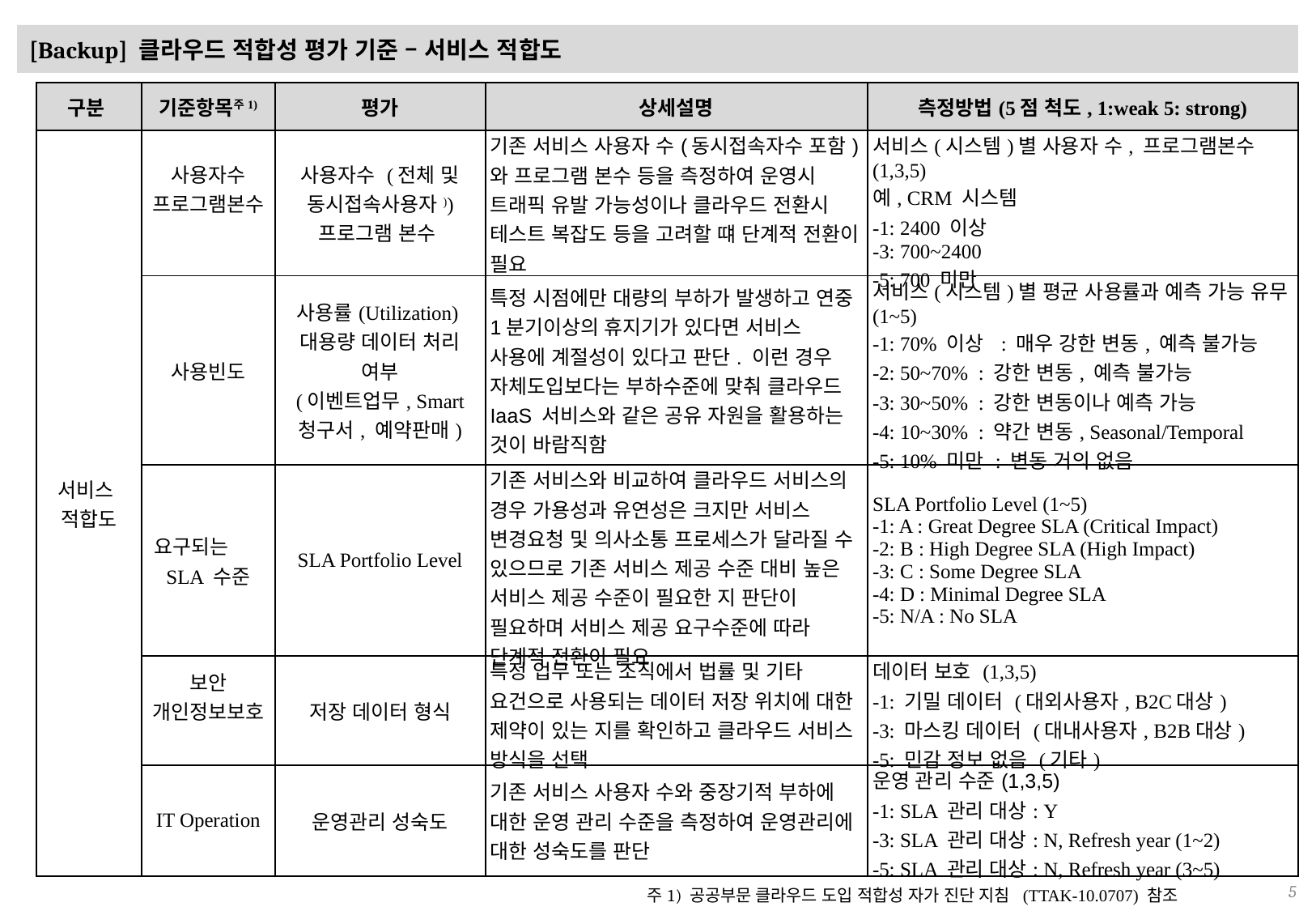

# [Backup] 클라우드 적합성 평가 기준 – 서비스 적합도
| 구분 | 기준항목주1) | 평가 | 상세설명 | 측정방법(5점 척도, 1:weak 5: strong) |
| --- | --- | --- | --- | --- |
| 서비스 적합도 | 사용자수 프로그램본수 | 사용자수 (전체 및 동시접속사용자)) 프로그램 본수 | 기존 서비스 사용자 수(동시접속자수 포함)와 프로그램 본수 등을 측정하여 운영시 트래픽 유발 가능성이나 클라우드 전환시 테스트 복잡도 등을 고려할 떄 단계적 전환이 필요 | 서비스(시스템)별 사용자 수, 프로그램본수(1,3,5) 예, CRM 시스템 -1: 2400 이상 -3: 700~2400 -5: 700 미만 |
|  | 사용빈도 | 사용률(Utilization) 대용량 데이터 처리 여부 (이벤트업무, Smart 청구서, 예약판매) | 특정 시점에만 대량의 부하가 발생하고 연중 1분기이상의 휴지기가 있다면 서비스 사용에 계절성이 있다고 판단. 이런 경우 자체도입보다는 부하수준에 맞춰 클라우드 IaaS 서비스와 같은 공유 자원을 활용하는 것이 바람직함 | 서비스(시스템)별 평균 사용률과 예측 가능 유무(1~5) -1: 70% 이상 : 매우 강한 변동, 예측 불가능 -2: 50~70% : 강한 변동, 예측 불가능 -3: 30~50% : 강한 변동이나 예측 가능 -4: 10~30% : 약간 변동, Seasonal/Temporal -5: 10% 미만 : 변동 거의 없음 |
|  | 요구되는 SLA 수준 | SLA Portfolio Level | 기존 서비스와 비교하여 클라우드 서비스의 경우 가용성과 유연성은 크지만 서비스 변경요청 및 의사소통 프로세스가 달라질 수 있으므로 기존 서비스 제공 수준 대비 높은 서비스 제공 수준이 필요한 지 판단이 필요하며 서비스 제공 요구수준에 따라 단계적 전환이 필요 | SLA Portfolio Level (1~5) -1: A : Great Degree SLA (Critical Impact) -2: B : High Degree SLA (High Impact) -3: C : Some Degree SLA -4: D : Minimal Degree SLA -5: N/A : No SLA |
|  | 보안 개인정보보호 | 저장 데이터 형식 | 특정 업무 또는 조직에서 법률 및 기타 요건으로 사용되는 데이터 저장 위치에 대한 제약이 있는 지를 확인하고 클라우드 서비스 방식을 선택 | 데이터 보호 (1,3,5) -1: 기밀 데이터 (대외사용자, B2C대상) -3: 마스킹 데이터 (대내사용자, B2B대상) -5: 민감 정보 없음 (기타) |
|  | IT Operation | 운영관리 성숙도 | 기존 서비스 사용자 수와 중장기적 부하에 대한 운영 관리 수준을 측정하여 운영관리에 대한 성숙도를 판단 | 운영 관리 수준(1,3,5) -1: SLA 관리 대상: Y -3: SLA 관리 대상: N, Refresh year (1~2) -5: SLA 관리 대상: N, Refresh year (3~5) |
주1) 공공부문 클라우드 도입 적합성 자가 진단 지침  (TTAK-10.0707) 참조